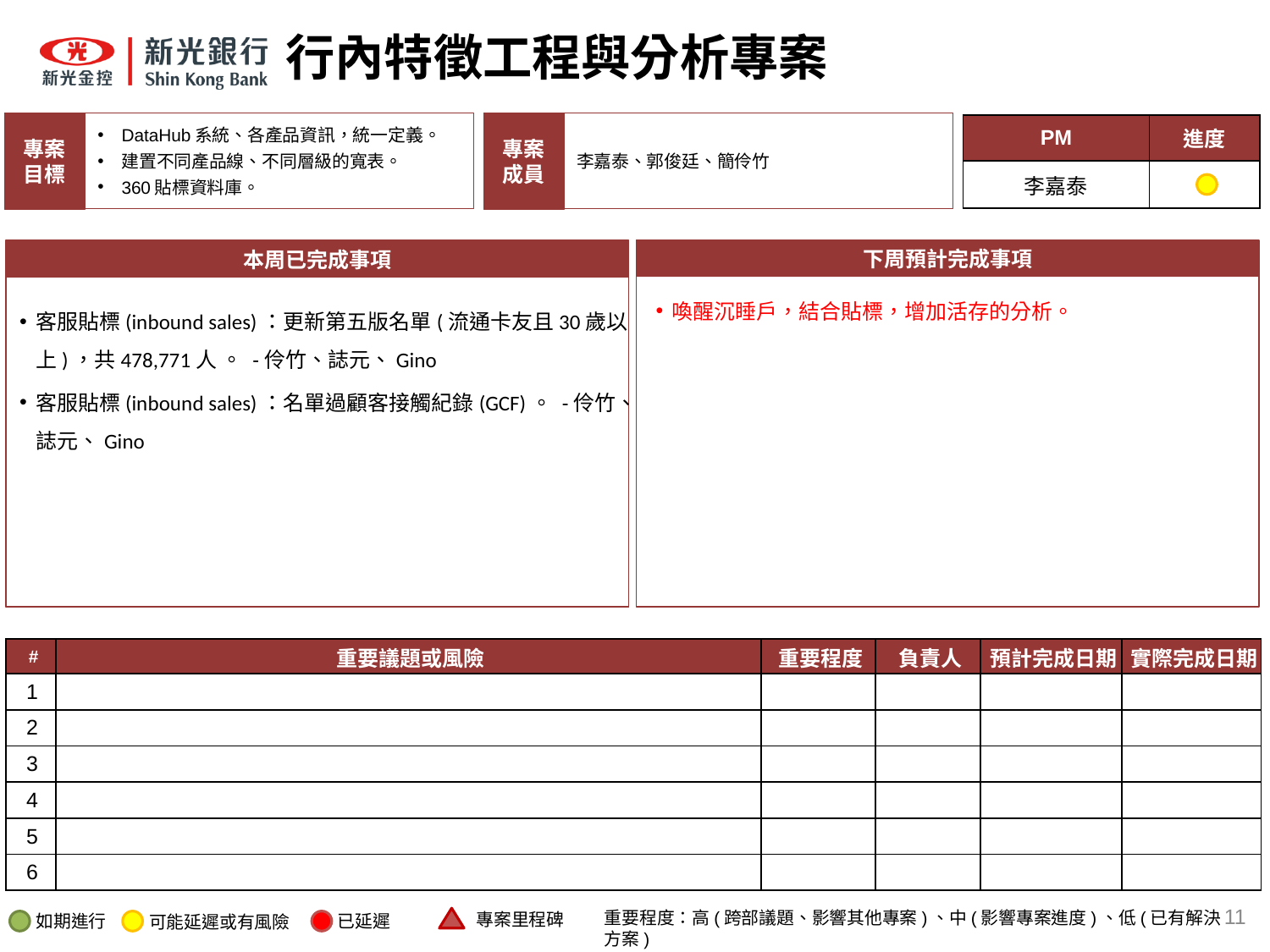

# 行內特徵工程與分析專案
專案
成員
李嘉泰、郭俊廷、簡伶竹
專案
目標
DataHub系統、各產品資訊，統一定義。
建置不同產品線、不同層級的寬表。
360貼標資料庫。
| PM | 進度 |
| --- | --- |
| 李嘉泰 |  |

本周已完成事項

下周預計完成事項

喚醒沉睡戶，結合貼標，增加活存的分析。

客服貼標(inbound sales)：更新第五版名單(流通卡友且30歲以上)，共478,771人 。 -伶竹、誌元、Gino
客服貼標(inbound sales)：名單過顧客接觸紀錄(GCF)。 -伶竹、誌元、Gino

| # | 重要議題或風險 | 重要程度 | 負責人 | 預計完成日期 | 實際完成日期 |
| --- | --- | --- | --- | --- | --- |
| 1 |  |  |  |  |  |
| 2 |  |  |  |  |  |
| 3 |  |  |  |  |  |
| 4 |  |  |  |  |  |
| 5 |  |  |  |  |  |
| 6 |  |  |  |  |  |
11
重要程度：高(跨部議題、影響其他專案)、中(影響專案進度)、低(已有解決方案)
專案里程碑

如期進行

已延遲

可能延遲或有風險